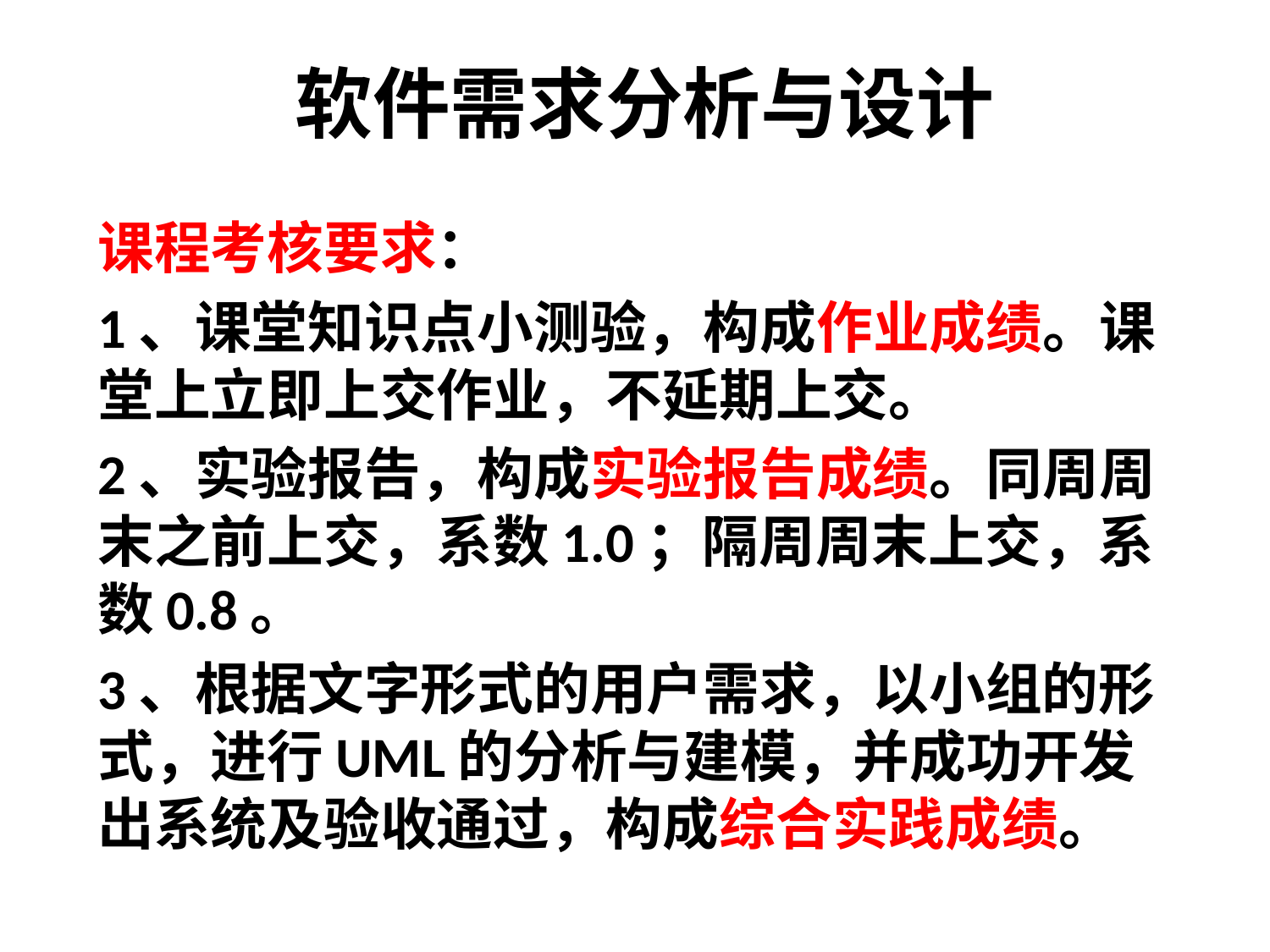

# 软件需求分析与设计
课程考核要求：
1、课堂知识点小测验，构成作业成绩。课堂上立即上交作业，不延期上交。
2、实验报告，构成实验报告成绩。同周周末之前上交，系数1.0；隔周周末上交，系数0.8。
3、根据文字形式的用户需求，以小组的形式，进行UML的分析与建模，并成功开发出系统及验收通过，构成综合实践成绩。